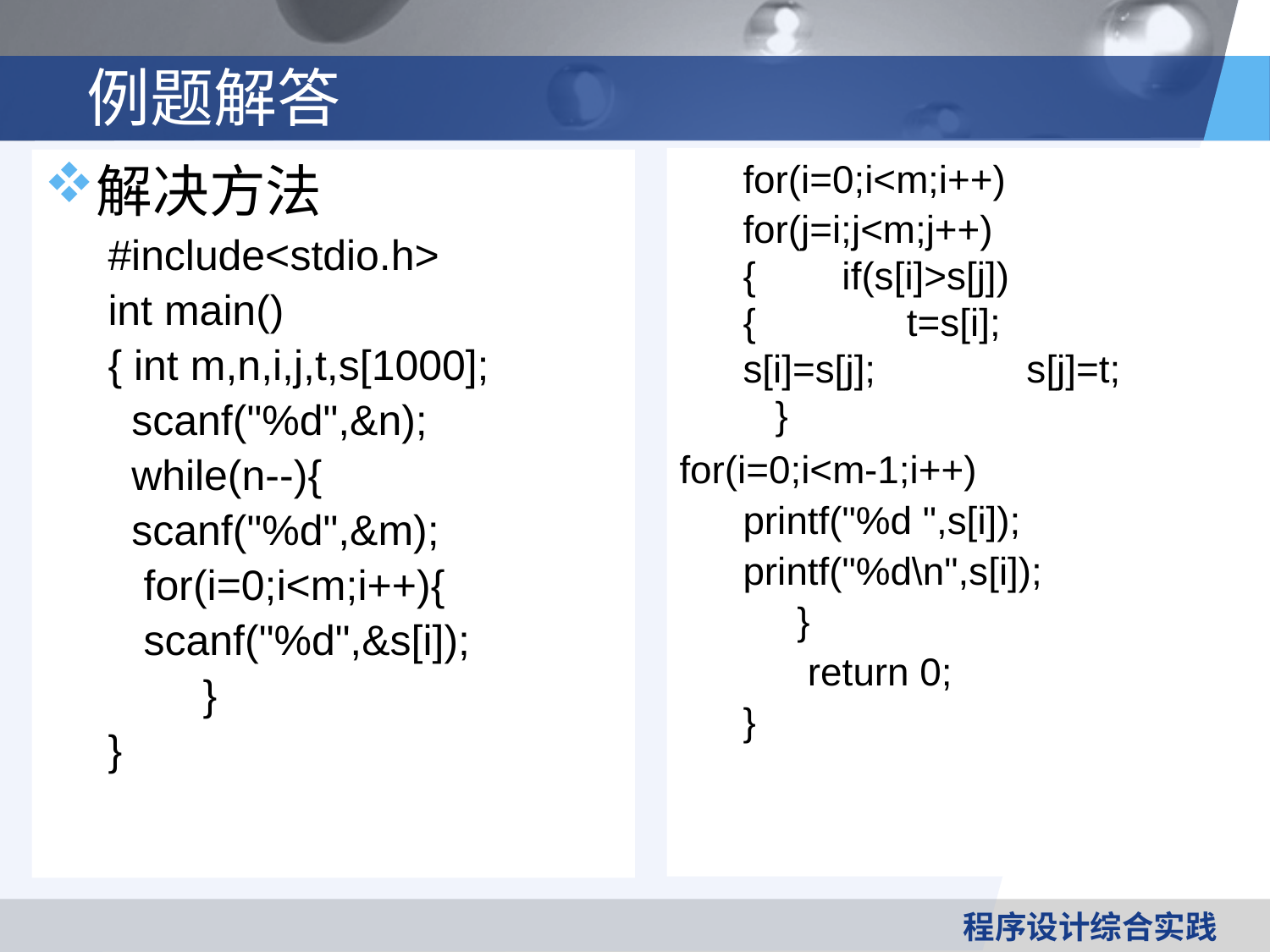

# 例题解答
for(i=0;i<m;i++)
for(j=i;j<m;j++){        if(s[i]>s[j]){              t=s[i];              s[i]=s[j];              s[j]=t;                }
for(i=0;i<m-1;i++)
printf("%d ",s[i]);
printf("%d\n",s[i]);
     }
      return 0;
}

解决方法
#include<stdio.h>
int main()
{ int m,n,i,j,t,s[1000];
  scanf("%d",&n);
  while(n--){
  scanf("%d",&m);
   for(i=0;i<m;i++){
   scanf("%d",&s[i]);
        }
}